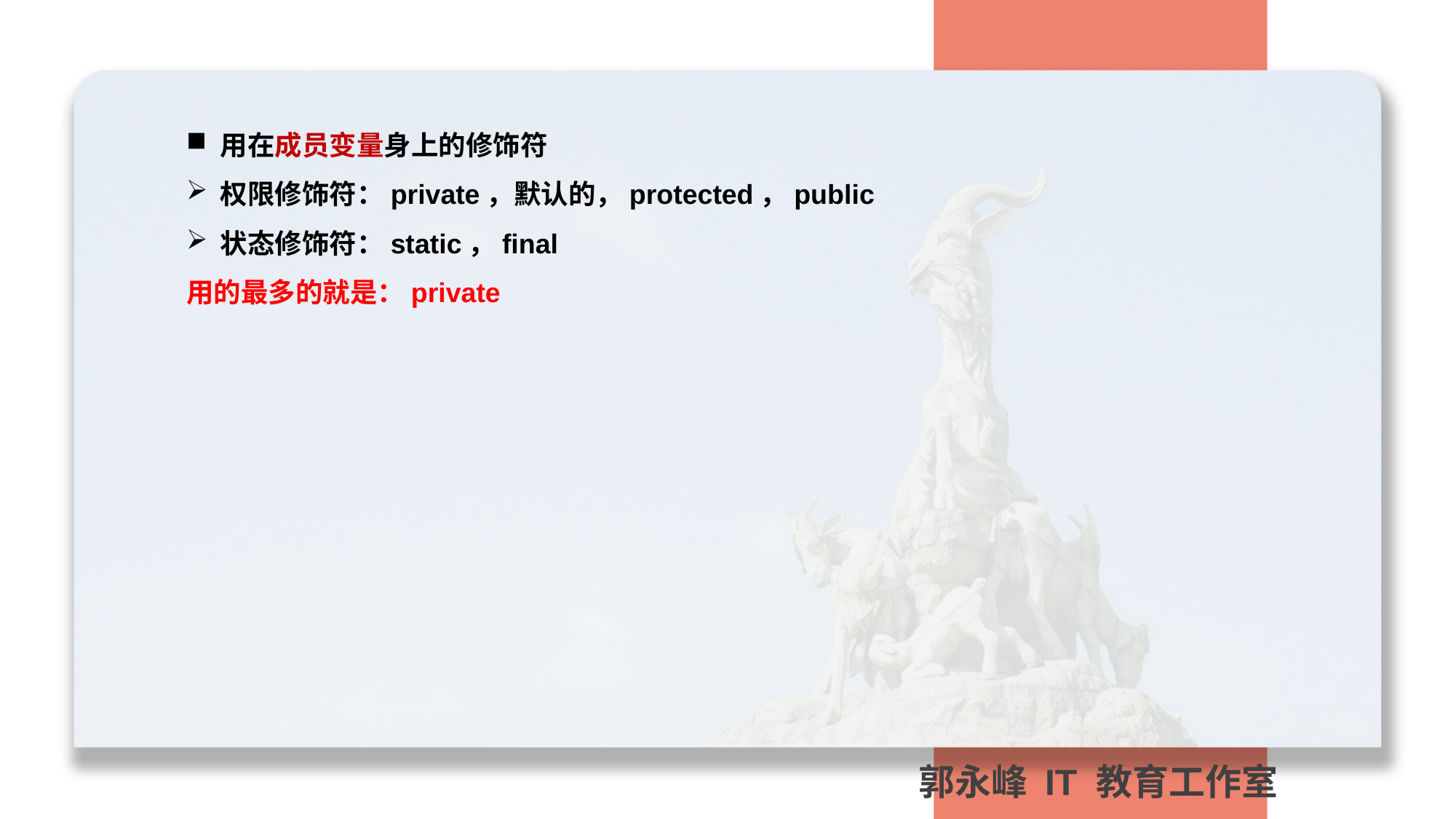

用在成员变量身上的修饰符
权限修饰符：private，默认的，protected，public
状态修饰符：static，final
用的最多的就是：private